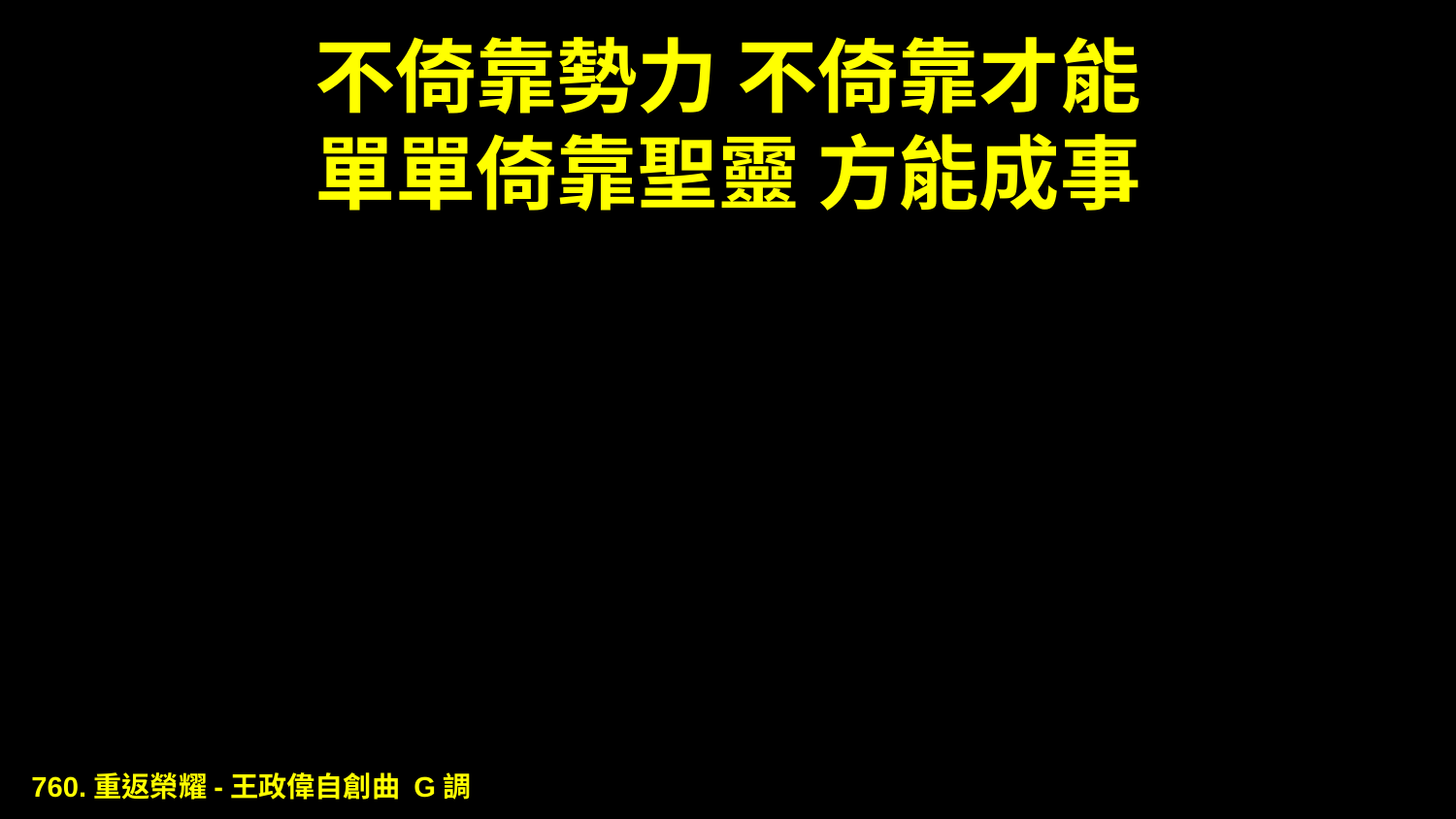

# 不倚靠勢力 不倚靠才能 單單倚靠聖靈 方能成事
760.重返榮耀-王政偉自創曲 G調